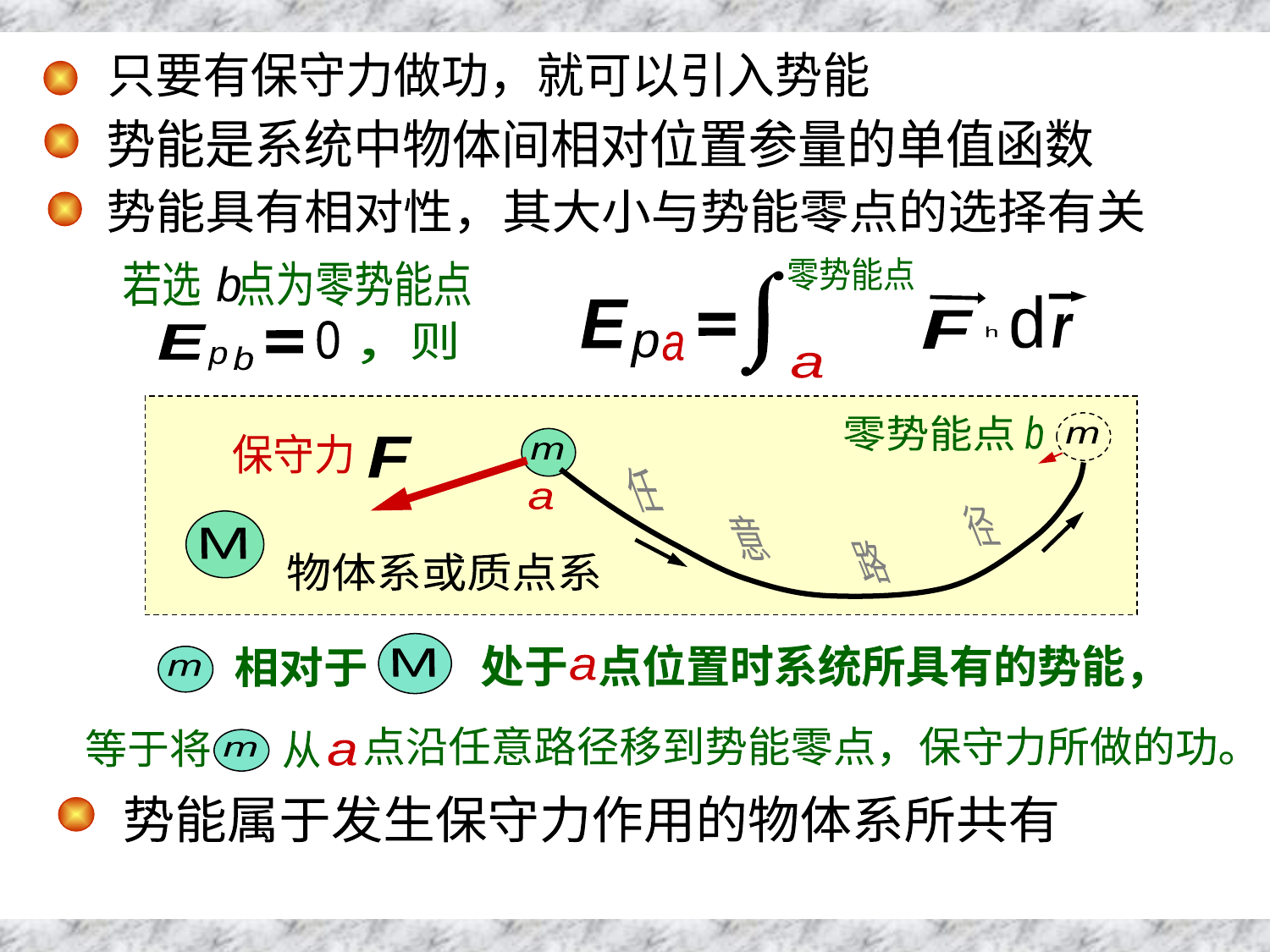

势能性质
只要有保守力做功，就可以引入势能

势能是系统中物体间相对位置参量的单值函数

势能具有相对性，其大小与势能零点的选择有关

零势能点

d

F
E

r
h
p
a
a
若选    点为零势能点
b
0

E
b
p
则
，

零势能点
b
m

保守力
F
m

任
a
径

M

意

路
物体系或质点系

M
处于   点位置时系统所具有的势能，

m
相对于
a
点沿任意路径移到势能零点，保守力所做的功。
等于将

m
从
a
势能属于发生保守力作用的物体系所共有